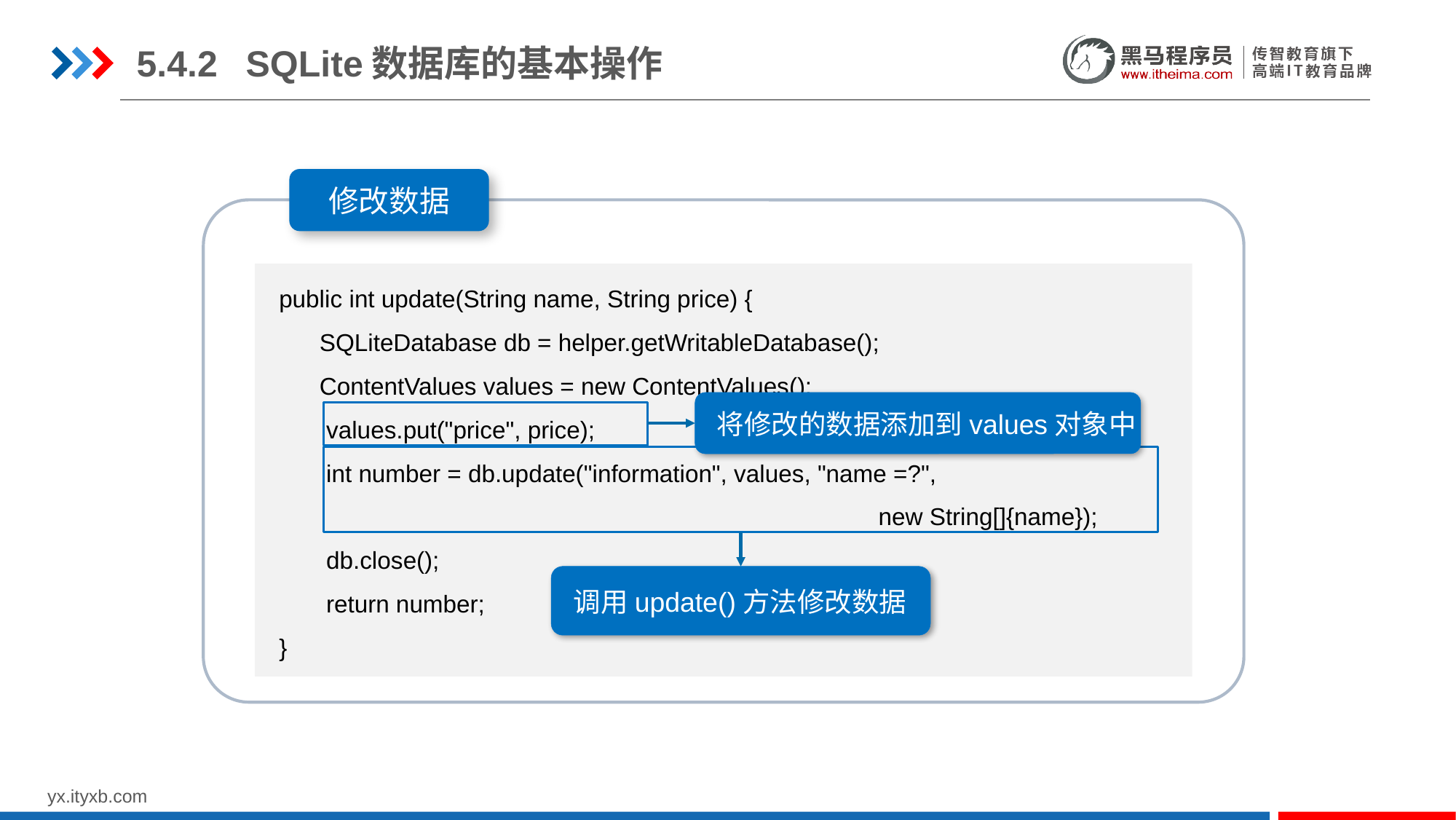

5.4.2	SQLite数据库的基本操作
修改数据

  public int update(String name, String price) {
        SQLiteDatabase db = helper.getWritableDatabase();
        ContentValues values = new ContentValues();
         values.put("price", price);
         int number = db.update("information", values, "name =?",
                                                                                           new String[]{name});
         db.close();
         return number;
  }
  将修改的数据添加到values对象中

  调用update()方法修改数据